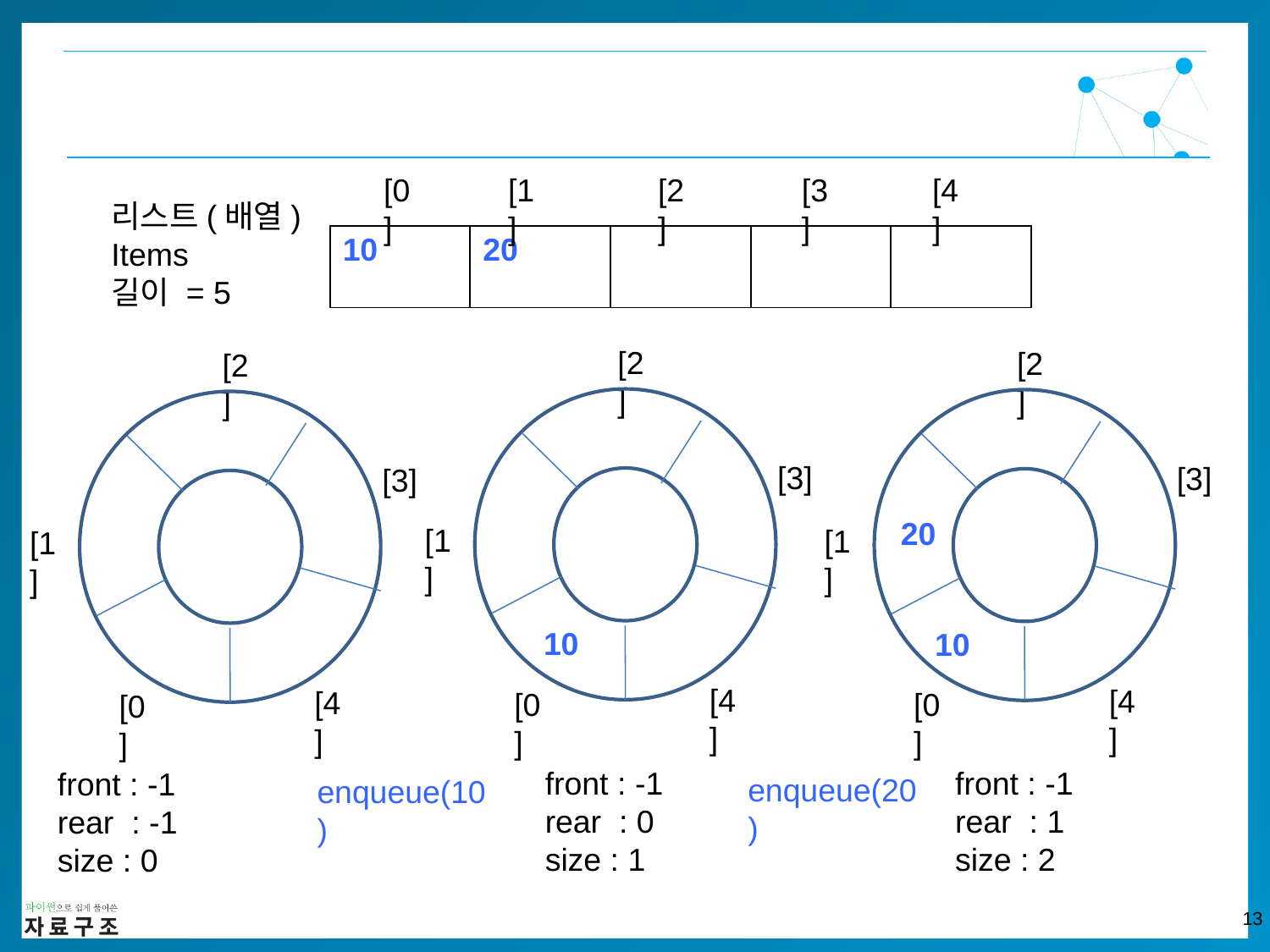

[1]
[3]
[4]
[2]
[0]
리스트(배열)
Items
길이 = 5
| 10 | 20 |  |  |  |
| --- | --- | --- | --- | --- |
[2]

[3]

[1]
[4]
[0]
10
front : -1
rear  : 0
size : 1
[2]

[3]

[1]
[4]
[0]
10
front : -1
rear  : 1
size : 2
[2]

[3]

[1]
[4]
[0]
20
front : -1
rear  : -1
size : 0
enqueue(20)
enqueue(10)